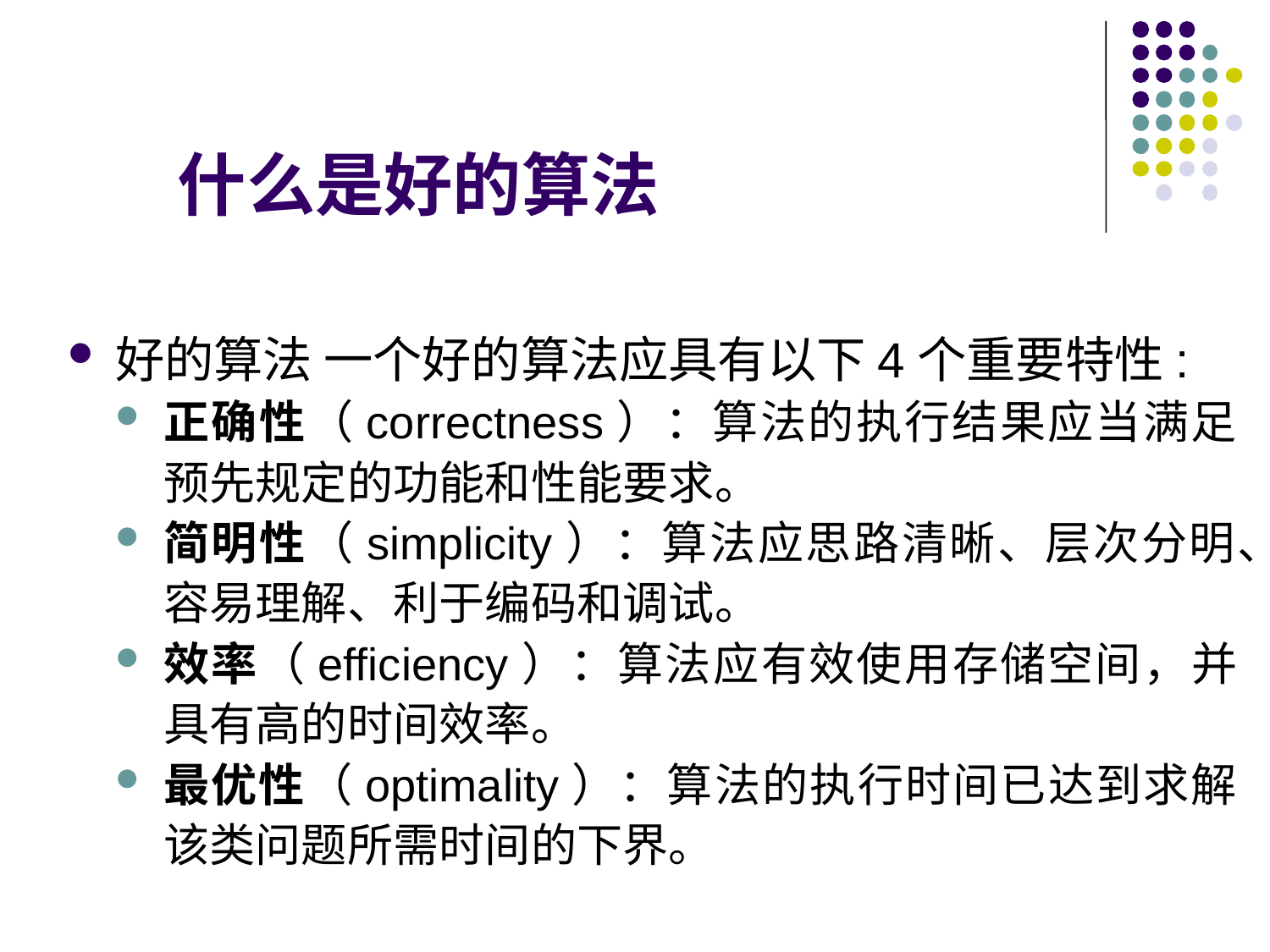

什么是好的算法
好的算法 一个好的算法应具有以下4个重要特性:
正确性（correctness）：算法的执行结果应当满足预先规定的功能和性能要求。
简明性（simplicity）：算法应思路清晰、层次分明、容易理解、利于编码和调试。
效率（efficiency）：算法应有效使用存储空间，并具有高的时间效率。
最优性（optimality）：算法的执行时间已达到求解该类问题所需时间的下界。